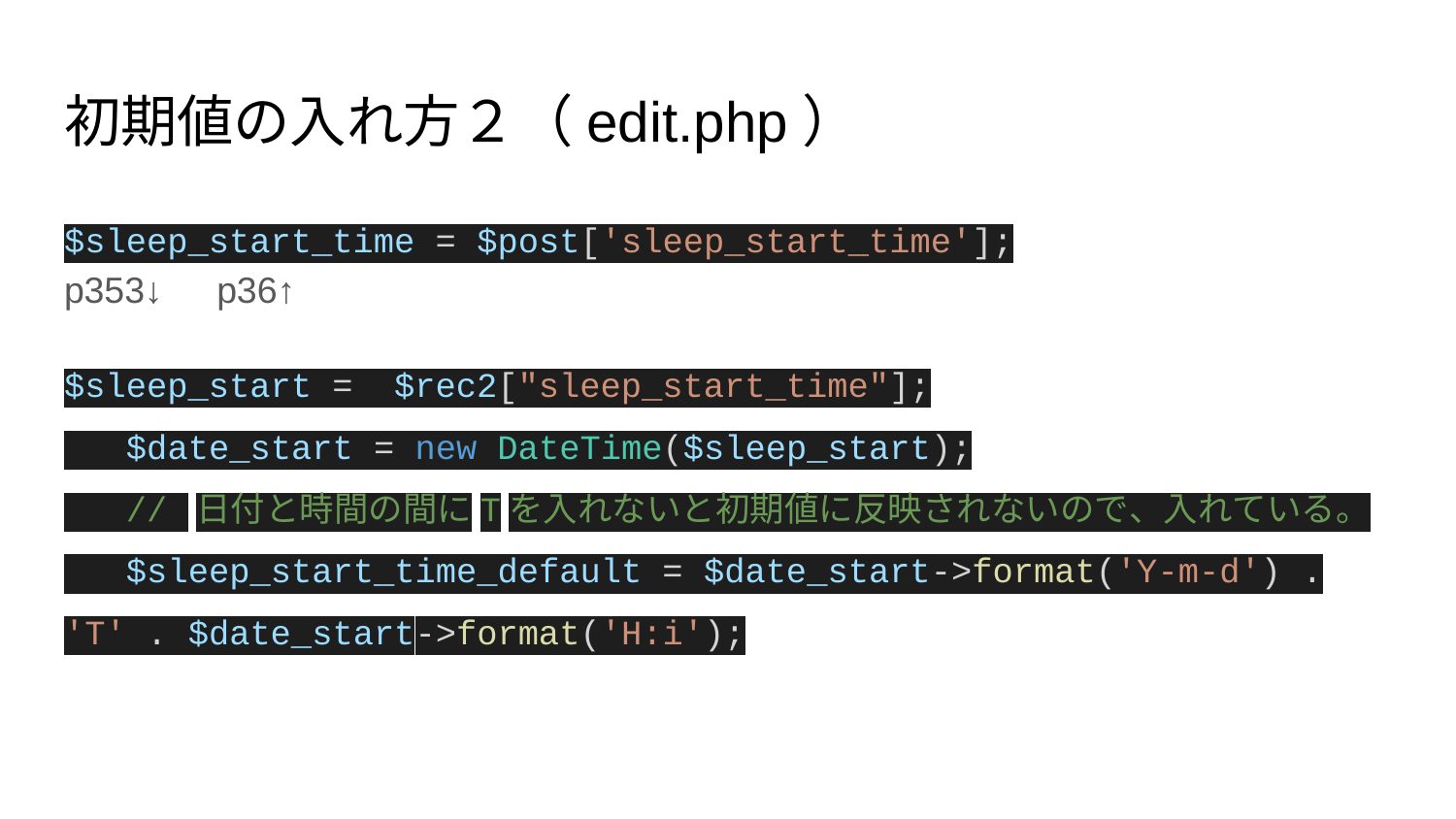

# 初期値の入れ方２（edit.php）

$sleep_start_time = $post['sleep_start_time'];
p353↓　p36↑
$sleep_start =  $rec2["sleep_start_time"];
   $date_start = new DateTime($sleep_start);
   // 日付と時間の間にTを入れないと初期値に反映されないので、入れている。
   $sleep_start_time_default = $date_start->format('Y-m-d') . 'T' . $date_start->format('H:i');